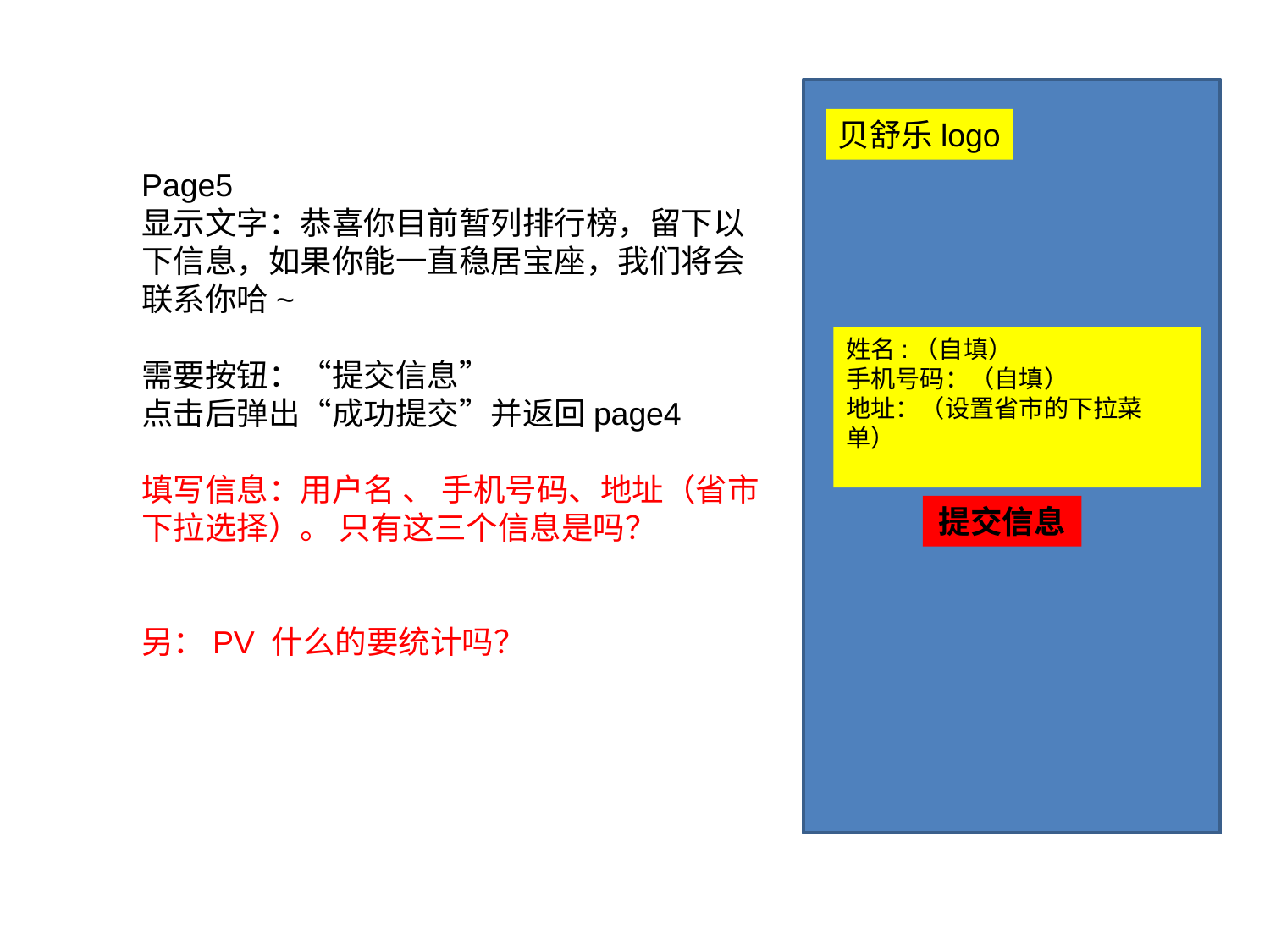

贝舒乐logo
Page5
显示文字：恭喜你目前暂列排行榜，留下以下信息，如果你能一直稳居宝座，我们将会联系你哈~

需要按钮：“提交信息”
点击后弹出“成功提交”并返回page4

填写信息：用户名 、 手机号码、地址（省市下拉选择）。 只有这三个信息是吗？

另：PV 什么的要统计吗？
姓名:（自填）
手机号码：（自填）
地址：（设置省市的下拉菜单）

提交信息